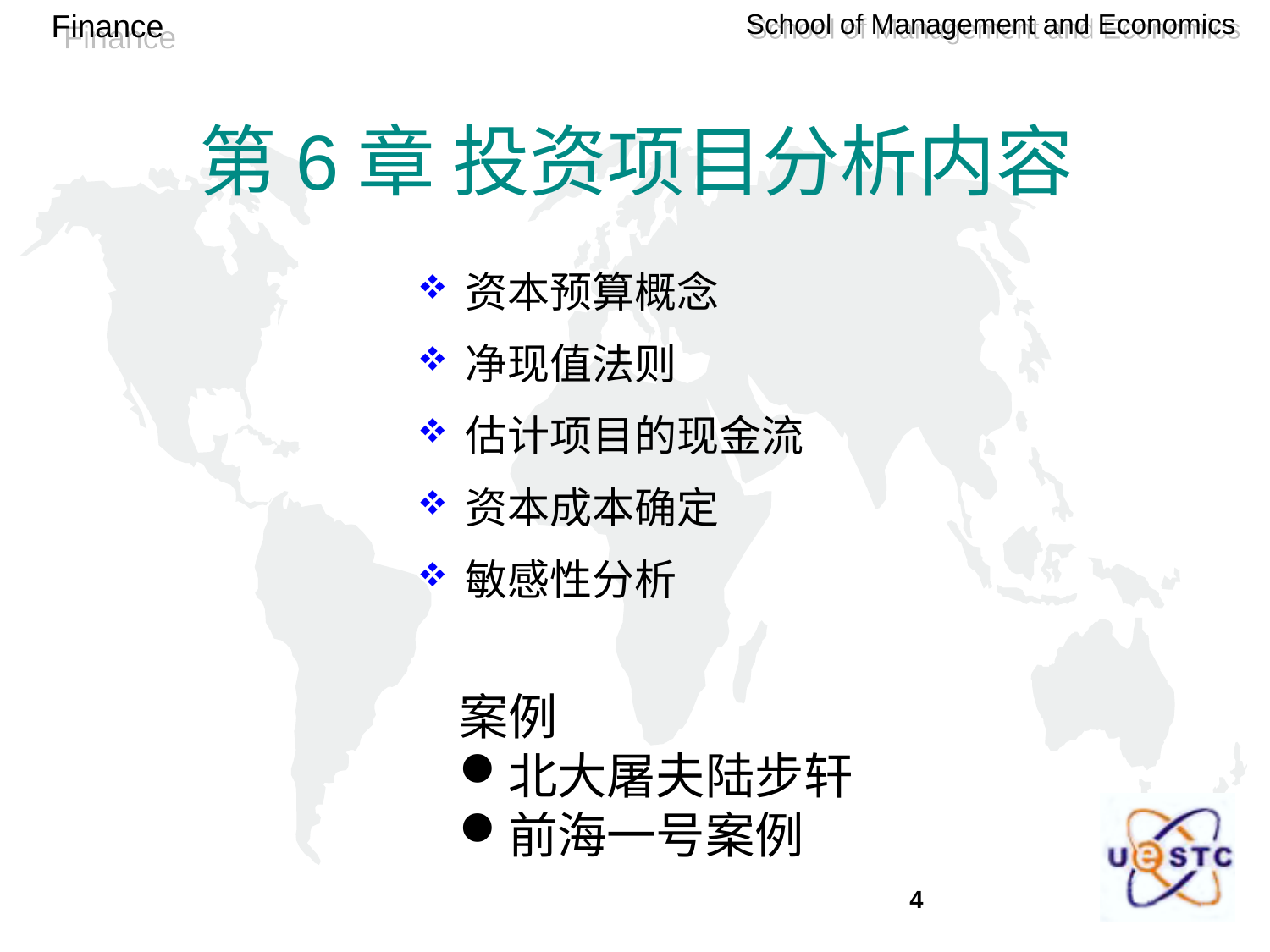

# 第6章 投资项目分析内容
资本预算概念
净现值法则
估计项目的现金流
资本成本确定
敏感性分析
案例
北大屠夫陆步轩
前海一号案例